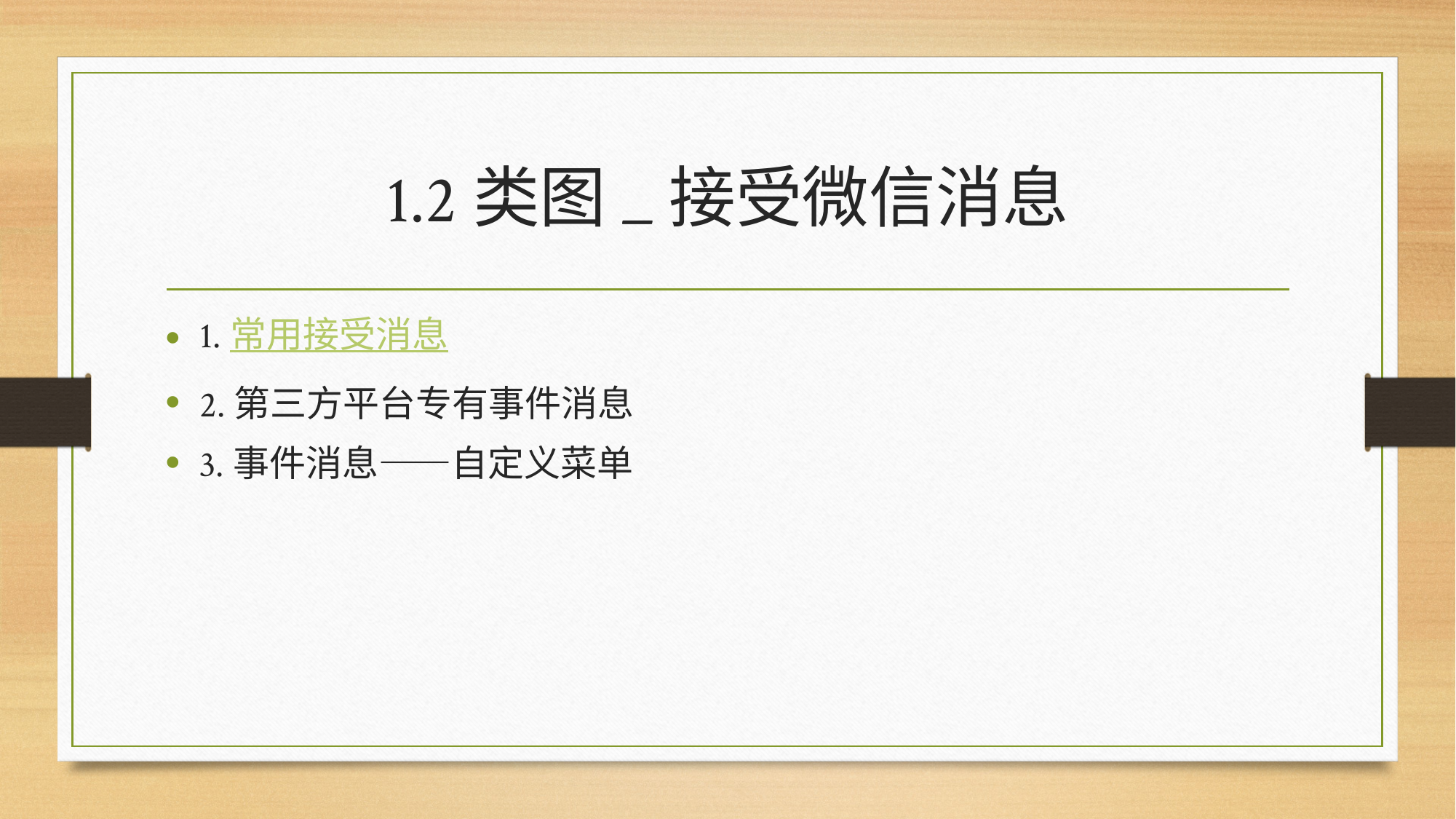

# 1.2类图_接受微信消息
1.常用接受消息
2.第三方平台专有事件消息
3.事件消息——自定义菜单